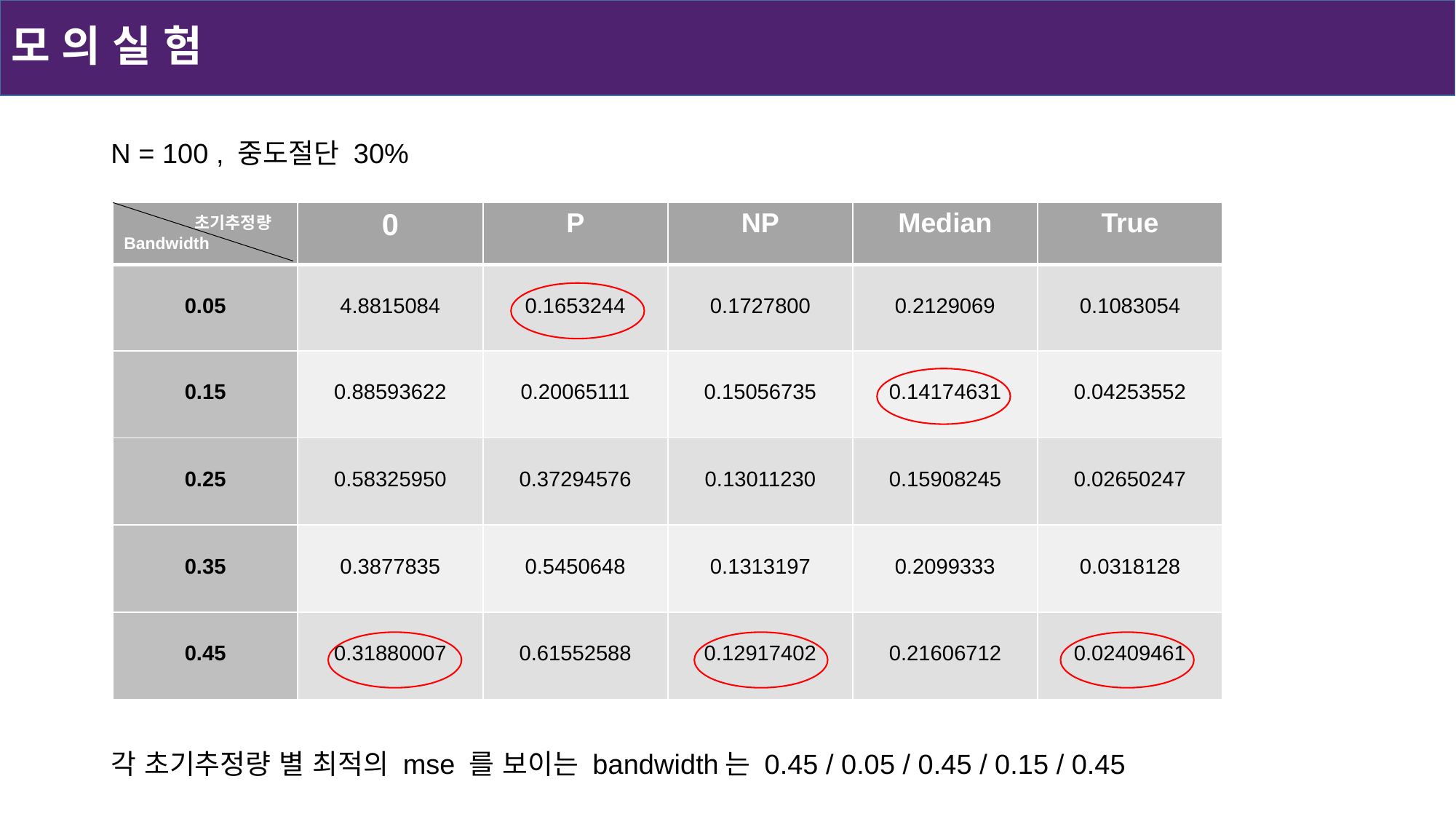

# 모 의 실 험
N = 100 , 중도절단 30%

각 초기추정량 별 최적의 mse 를 보이는 bandwidth는 0.45 / 0.05 / 0.45 / 0.15 / 0.45

| 초기추정량 Bandwidth | 0 | P | NP | Median | True |
| --- | --- | --- | --- | --- | --- |
| 0.05 | 4.8815084 | 0.1653244 | 0.1727800 | 0.2129069 | 0.1083054 |
| 0.15 | 0.88593622 | 0.20065111 | 0.15056735 | 0.14174631 | 0.04253552 |
| 0.25 | 0.58325950 | 0.37294576 | 0.13011230 | 0.15908245 | 0.02650247 |
| 0.35 | 0.3877835 | 0.5450648 | 0.1313197 | 0.2099333 | 0.0318128 |
| 0.45 | 0.31880007 | 0.61552588 | 0.12917402 | 0.21606712 | 0.02409461 |